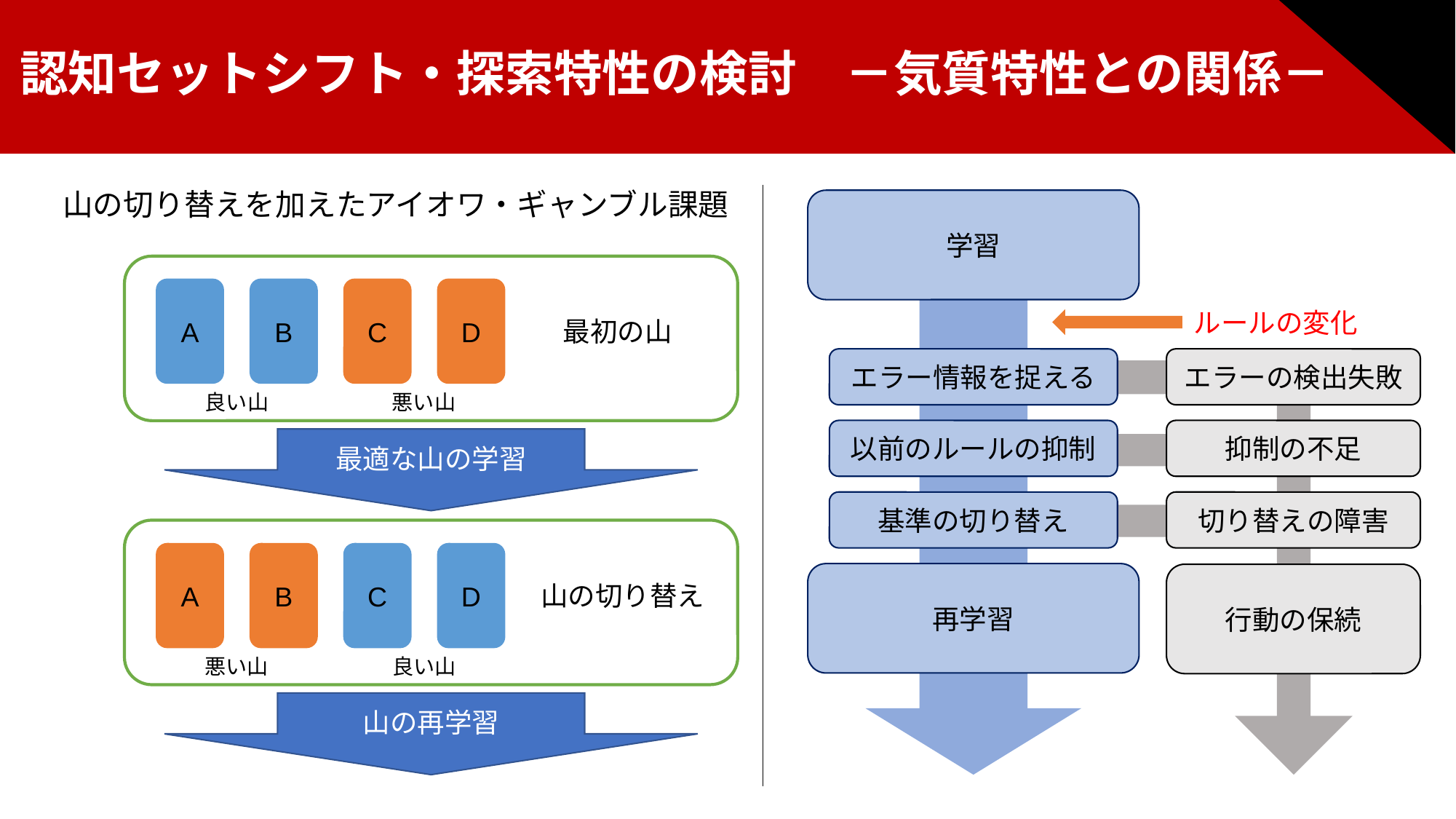

# 認知セットシフト・探索特性の検討　－気質特性との関係－
山の切り替えを加えたアイオワ・ギャンブル課題
学習

A
B
C
D
良い山
悪い山
最初の山
ルールの変化

エラー情報を捉える
エラーの検出失敗

以前のルールの抑制
抑制の不足
最適な山の学習

基準の切り替え
切り替えの障害

A
B
C
D
悪い山
良い山
山の切り替え
再学習
行動の保続
山の再学習